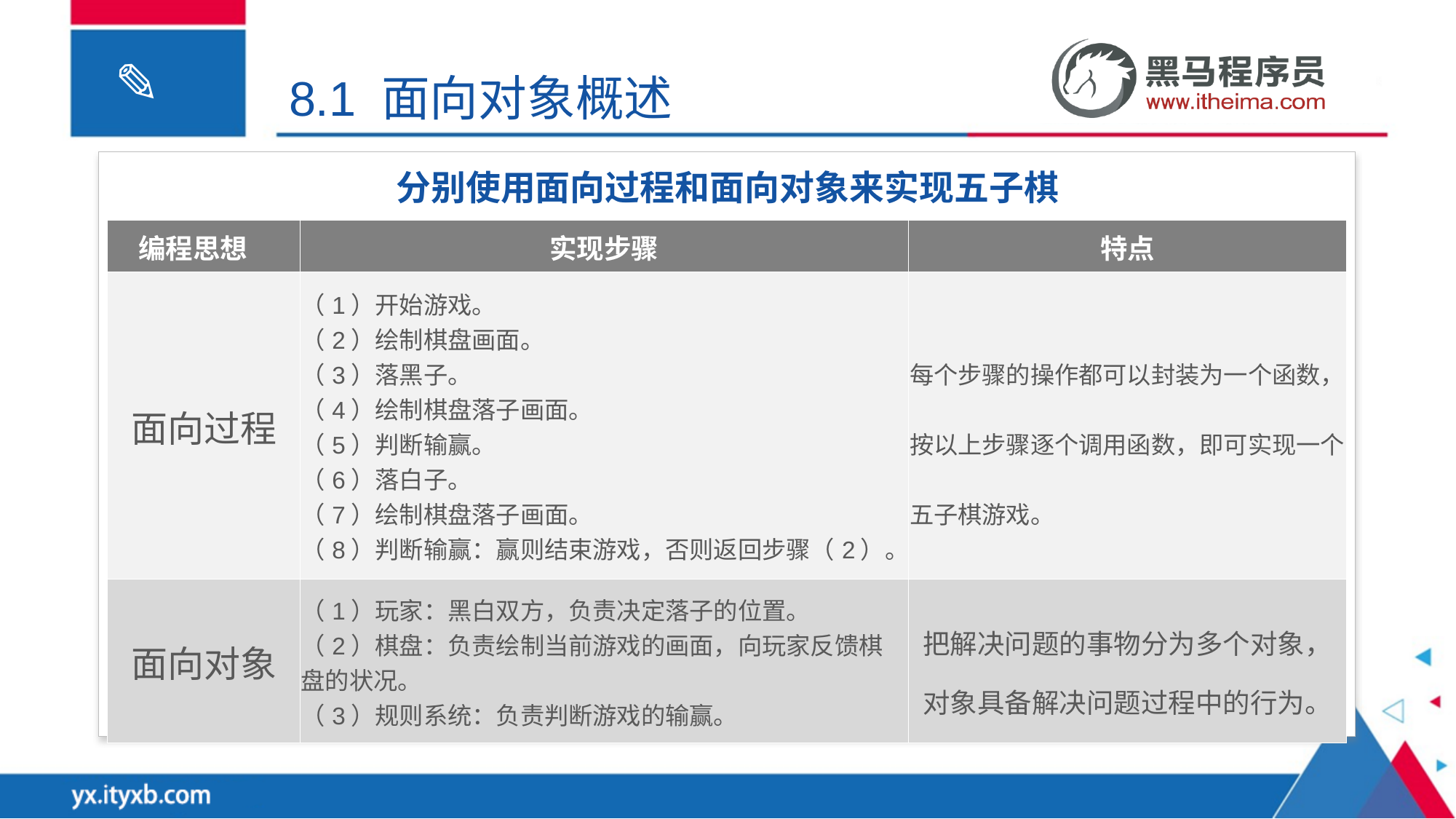

8.1 面向对象概述

分别使用面向过程和面向对象来实现五子棋
| 编程思想 | 实现步骤 | 特点 |
| --- | --- | --- |
| 面向过程 | （1）开始游戏。 （2）绘制棋盘画面。 （3）落黑子。 （4）绘制棋盘落子画面。 （5）判断输赢。 （6）落白子。 （7）绘制棋盘落子画面。 （8）判断输赢：赢则结束游戏，否则返回步骤（2）。 | 每个步骤的操作都可以封装为一个函数，按以上步骤逐个调用函数，即可实现一个五子棋游戏。 |
| 面向对象 | （1）玩家：黑白双方，负责决定落子的位置。 （2）棋盘：负责绘制当前游戏的画面，向玩家反馈棋盘的状况。 （3）规则系统：负责判断游戏的输赢。 | 把解决问题的事物分为多个对象， 对象具备解决问题过程中的行为。 |